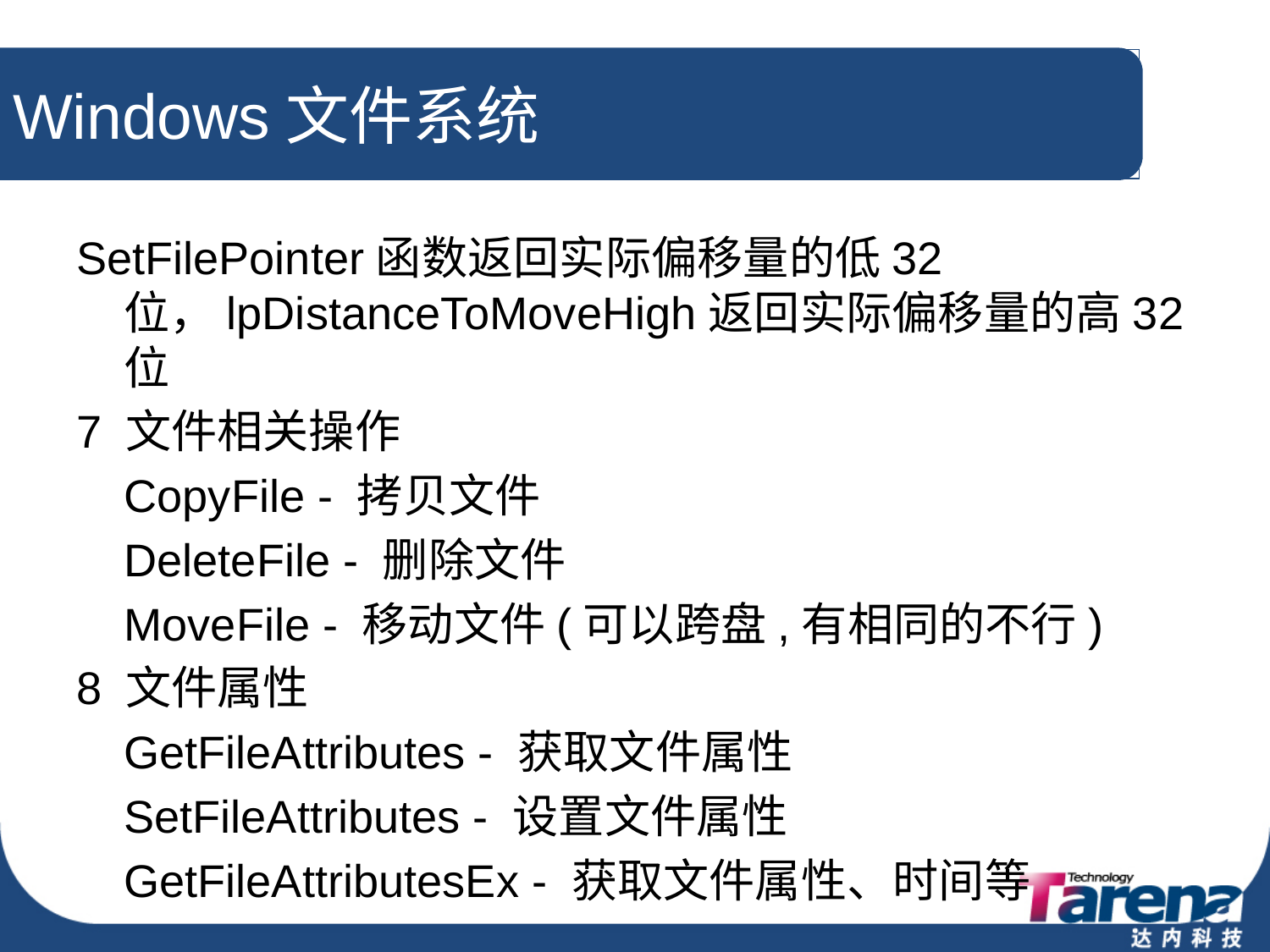

# Windows文件系统
SetFilePointer函数返回实际偏移量的低32位，lpDistanceToMoveHigh返回实际偏移量的高32位
7 文件相关操作
	CopyFile - 拷贝文件
	DeleteFile - 删除文件
	MoveFile - 移动文件(可以跨盘,有相同的不行)
8 文件属性
	GetFileAttributes - 获取文件属性
	SetFileAttributes - 设置文件属性
	GetFileAttributesEx - 获取文件属性、时间等